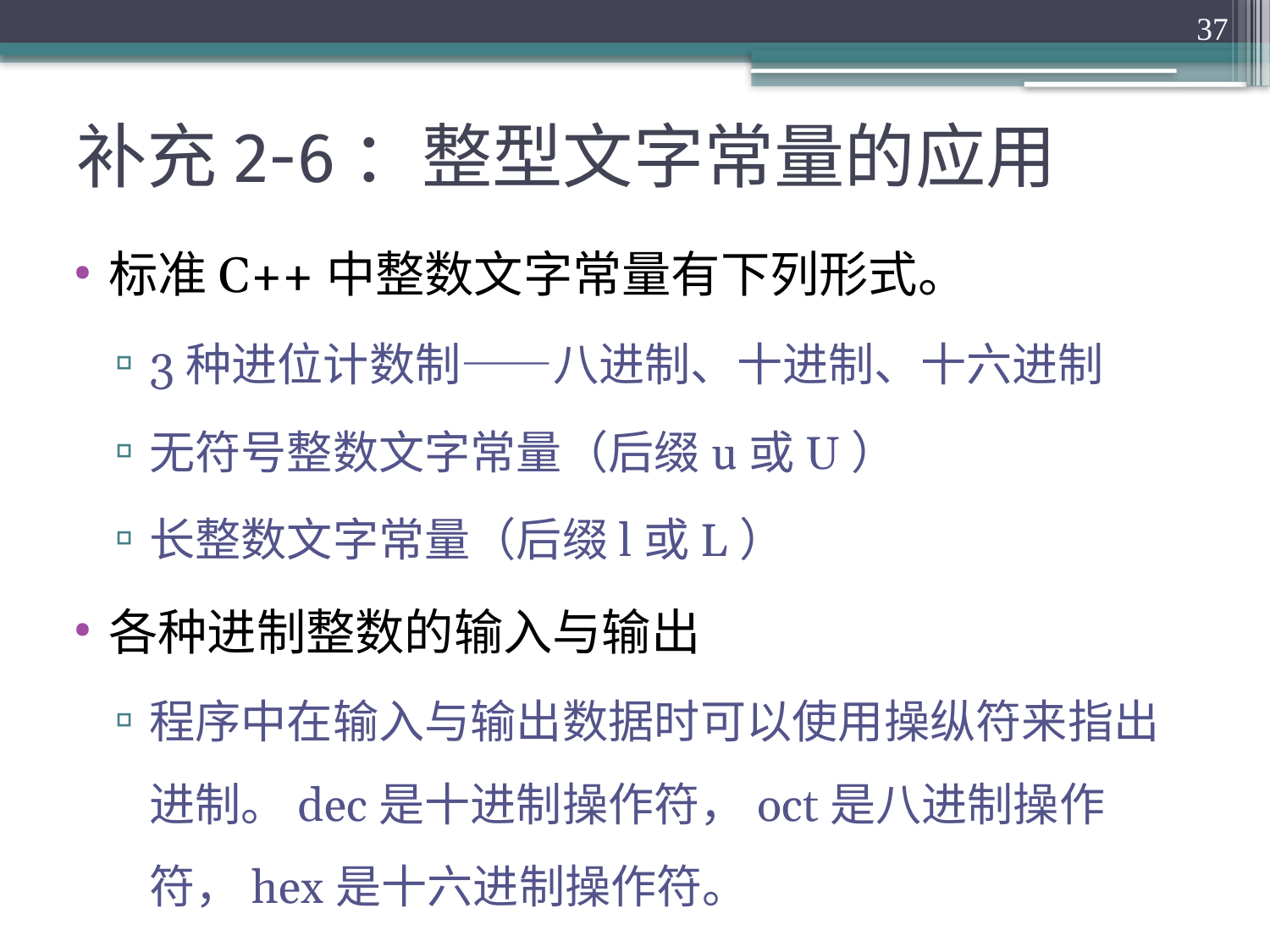

37
# 补充2-6：整型文字常量的应用
标准C++中整数文字常量有下列形式。
3种进位计数制——八进制、十进制、十六进制
无符号整数文字常量（后缀u或U）
长整数文字常量（后缀l或L）
各种进制整数的输入与输出
程序中在输入与输出数据时可以使用操纵符来指出进制。dec是十进制操作符，oct是八进制操作符，hex是十六进制操作符。